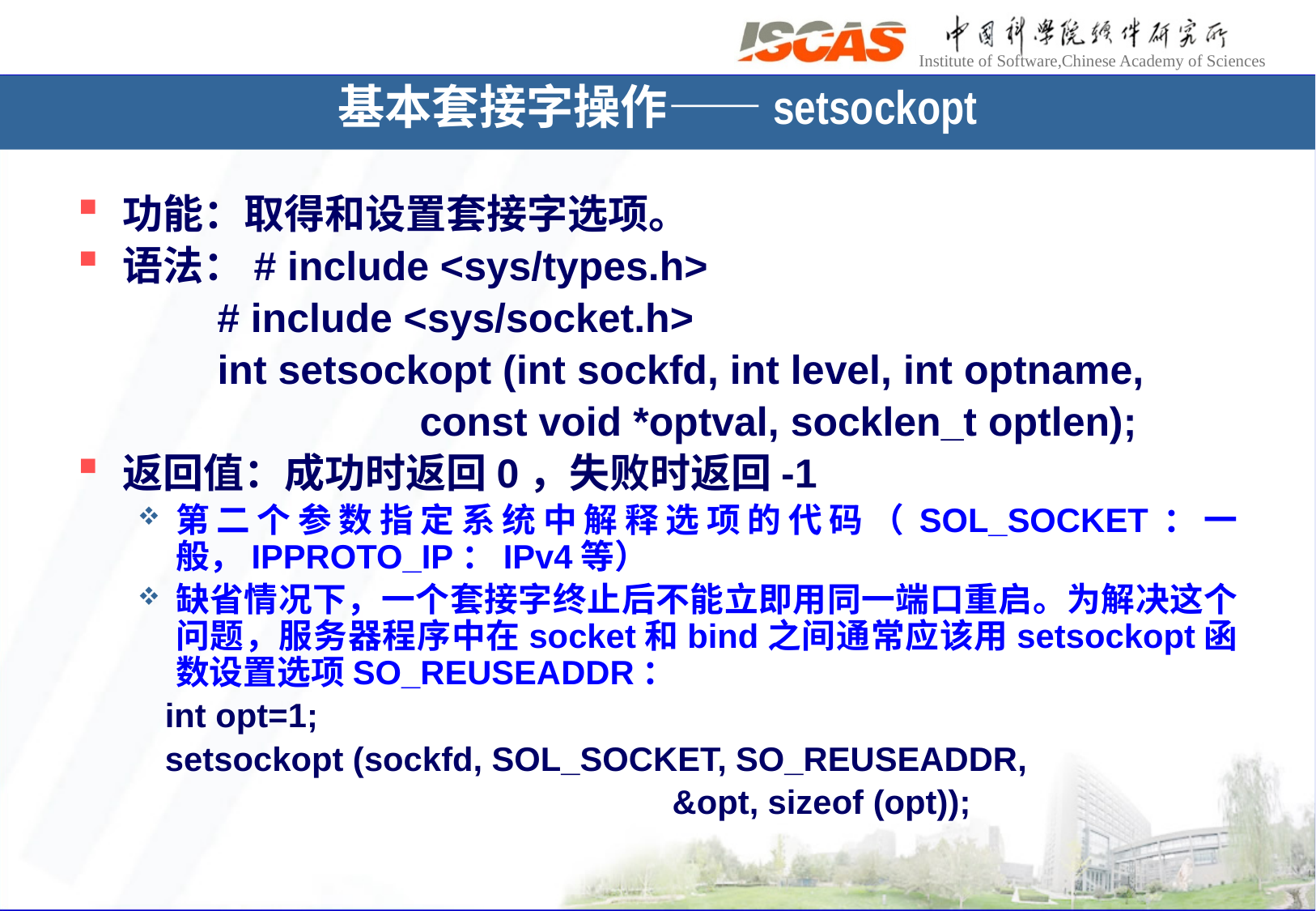

# 基本套接字操作——setsockopt
功能：取得和设置套接字选项。
语法：# include <sys/types.h>
　　　    # include <sys/socket.h>
　　　 int setsockopt (int sockfd, int level, int optname,
　　　　　　　　 const void *optval, socklen_t optlen);
返回值：成功时返回0，失败时返回-1
第二个参数指定系统中解释选项的代码（SOL_SOCKET：一般，IPPROTO_IP：IPv4等）
缺省情况下，一个套接字终止后不能立即用同一端口重启。为解决这个问题，服务器程序中在socket和bind之间通常应该用setsockopt函数设置选项SO_REUSEADDR：
　      int opt=1;
　      setsockopt (sockfd, SOL_SOCKET, SO_REUSEADDR,
　　　　　　                                                  &opt, sizeof (opt));